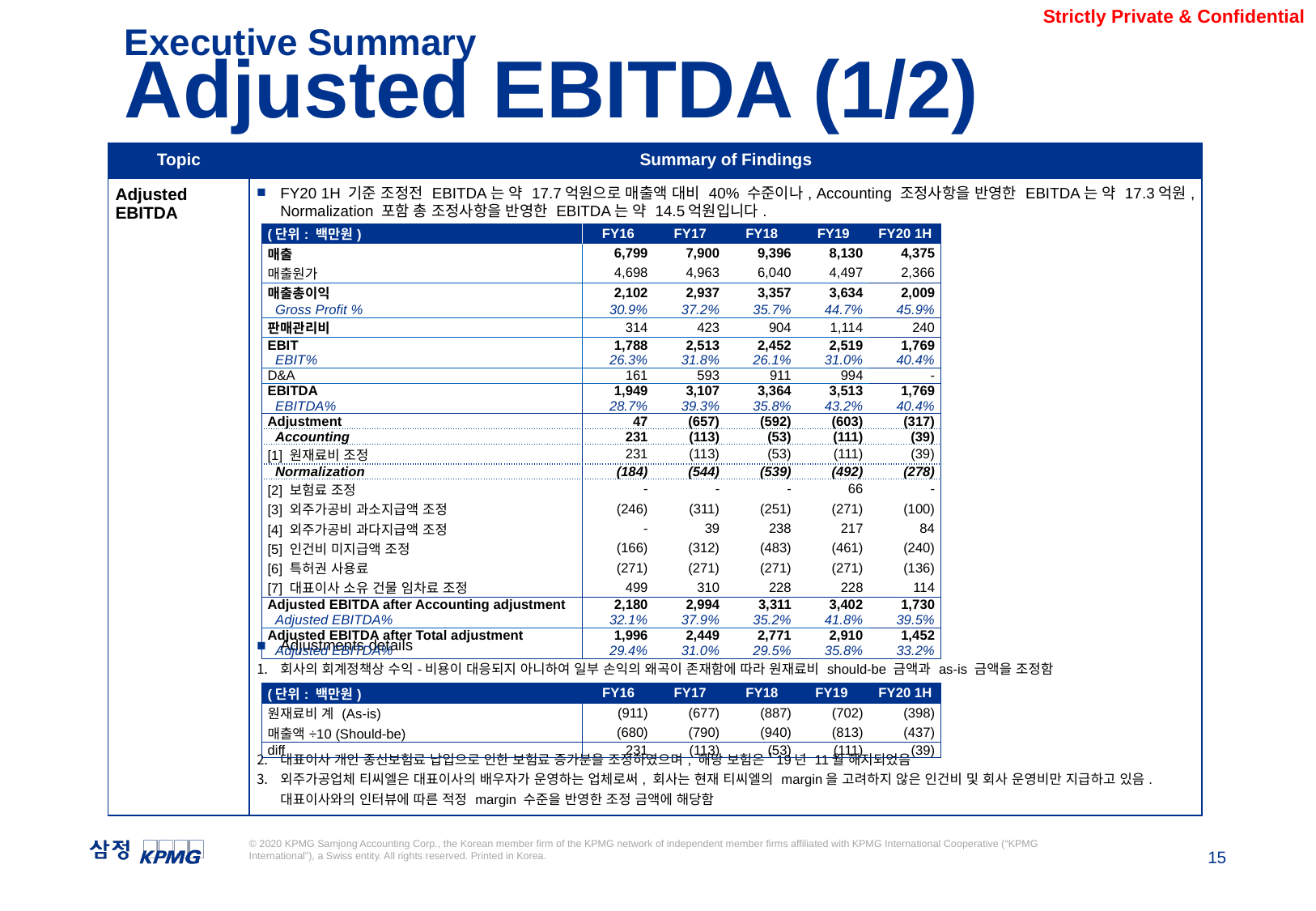

Executive Summary
Adjusted EBITDA (1/2)
| Topic | Summary of Findings |
| --- | --- |
| Adjusted EBITDA | FY20 1H 기준 조정전 EBITDA는 약 17.7억원으로 매출액 대비 40% 수준이나, Accounting 조정사항을 반영한 EBITDA는 약 17.3억원, Normalization 포함 총 조정사항을 반영한 EBITDA는 약 14.5억원입니다. Adjustments details 회사의 회계정책상 수익-비용이 대응되지 아니하여 일부 손익의 왜곡이 존재함에 따라 원재료비 should-be 금액과 as-is 금액을 조정함 대표이사 개인 종신보험료 납입으로 인한 보험료 증가분을 조정하였으며, 해당 보험은 ’19년 11월 해지되었음 외주가공업체 티씨엘은 대표이사의 배우자가 운영하는 업체로써, 회사는 현재 티씨엘의 margin을 고려하지 않은 인건비 및 회사 운영비만 지급하고 있음. 대표이사와의 인터뷰에 따른 적정 margin 수준을 반영한 조정 금액에 해당함 |
| (단위: 백만원) | FY16 | FY17 | FY18 | FY19 | FY20 1H |
| --- | --- | --- | --- | --- | --- |
| 매출 | 6,799 | 7,900 | 9,396 | 8,130 | 4,375 |
| 매출원가 | 4,698 | 4,963 | 6,040 | 4,497 | 2,366 |
| 매출총이익 | 2,102 | 2,937 | 3,357 | 3,634 | 2,009 |
| Gross Profit % | 30.9% | 37.2% | 35.7% | 44.7% | 45.9% |
| 판매관리비 | 314 | 423 | 904 | 1,114 | 240 |
| EBIT | 1,788 | 2,513 | 2,452 | 2,519 | 1,769 |
| EBIT% | 26.3% | 31.8% | 26.1% | 31.0% | 40.4% |
| D&A | 161 | 593 | 911 | 994 | - |
| EBITDA | 1,949 | 3,107 | 3,364 | 3,513 | 1,769 |
| EBITDA% | 28.7% | 39.3% | 35.8% | 43.2% | 40.4% |
| Adjustment | 47 | (657) | (592) | (603) | (317) |
| Accounting | 231 | (113) | (53) | (111) | (39) |
| [1] 원재료비 조정 | 231 | (113) | (53) | (111) | (39) |
| Normalization | (184) | (544) | (539) | (492) | (278) |
| [2] 보험료 조정 | - | - | - | 66 | - |
| [3] 외주가공비 과소지급액 조정 | (246) | (311) | (251) | (271) | (100) |
| [4] 외주가공비 과다지급액 조정 | - | 39 | 238 | 217 | 84 |
| [5] 인건비 미지급액 조정 | (166) | (312) | (483) | (461) | (240) |
| [6] 특허권 사용료 | (271) | (271) | (271) | (271) | (136) |
| [7] 대표이사 소유 건물 임차료 조정 | 499 | 310 | 228 | 228 | 114 |
| Adjusted EBITDA after Accounting adjustment | 2,180 | 2,994 | 3,311 | 3,402 | 1,730 |
| Adjusted EBITDA% | 32.1% | 37.9% | 35.2% | 41.8% | 39.5% |
| Adjusted EBITDA after Total adjustment | 1,996 | 2,449 | 2,771 | 2,910 | 1,452 |
| Adjusted EBITDA% | 29.4% | 31.0% | 29.5% | 35.8% | 33.2% |
| (단위: 백만원) | FY16 | FY17 | FY18 | FY19 | FY20 1H |
| --- | --- | --- | --- | --- | --- |
| 원재료비 계 (As-is) | (911) | (677) | (887) | (702) | (398) |
| 매출액÷10 (Should-be) | (680) | (790) | (940) | (813) | (437) |
| diff | 231 | (113) | (53) | (111) | (39) |